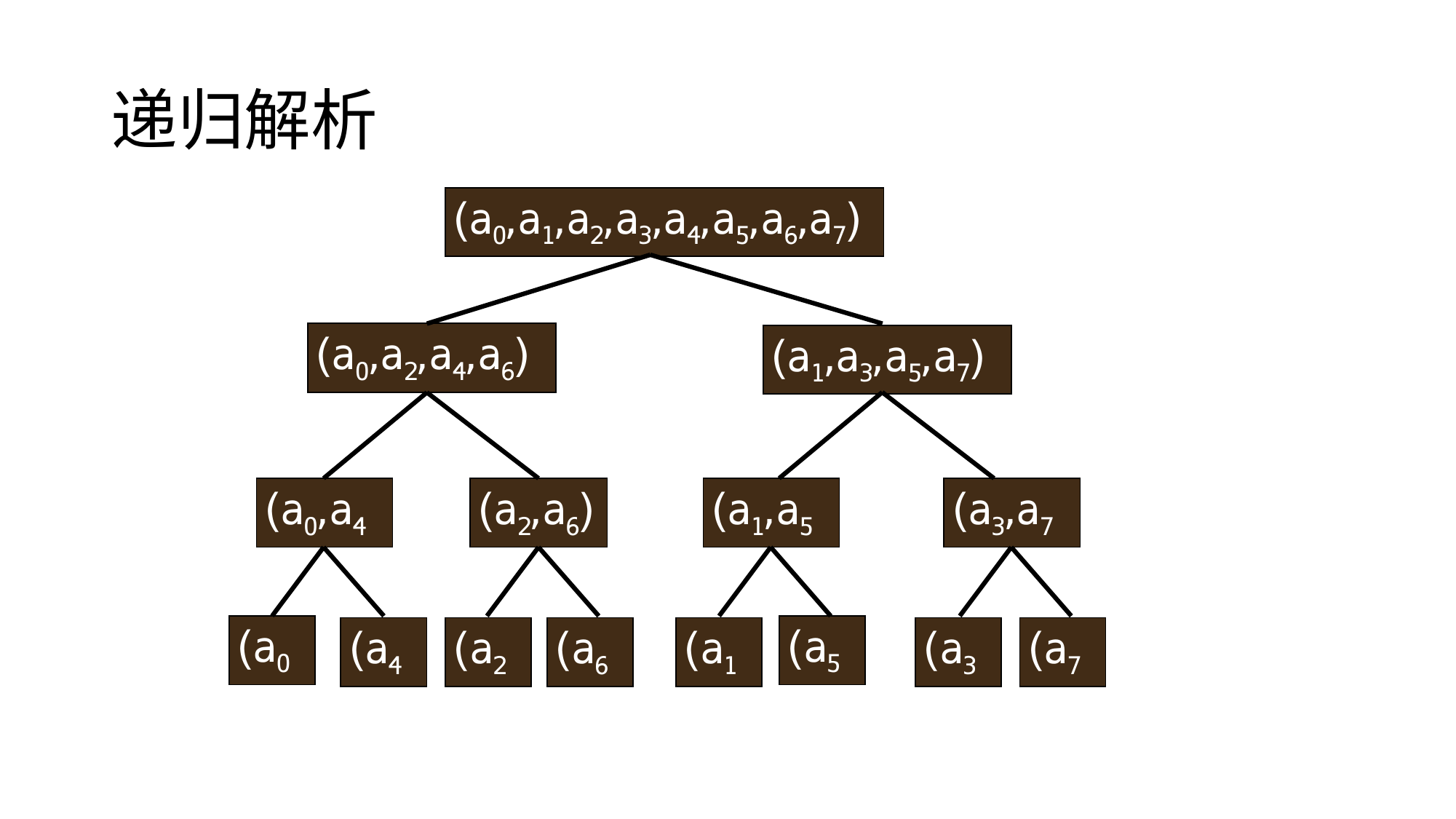

# 递归解析
(a0,a1,a2,a3,a4,a5,a6,a7)

(a0,a2,a4,a6)

(a1,a3,a5,a7)

(a0,a4)
(a2,a6)
(a1,a5)
(a3,a7)

(a0)
(a5)

(a4)
(a2)
(a6)
(a1)

(a3)
(a7)